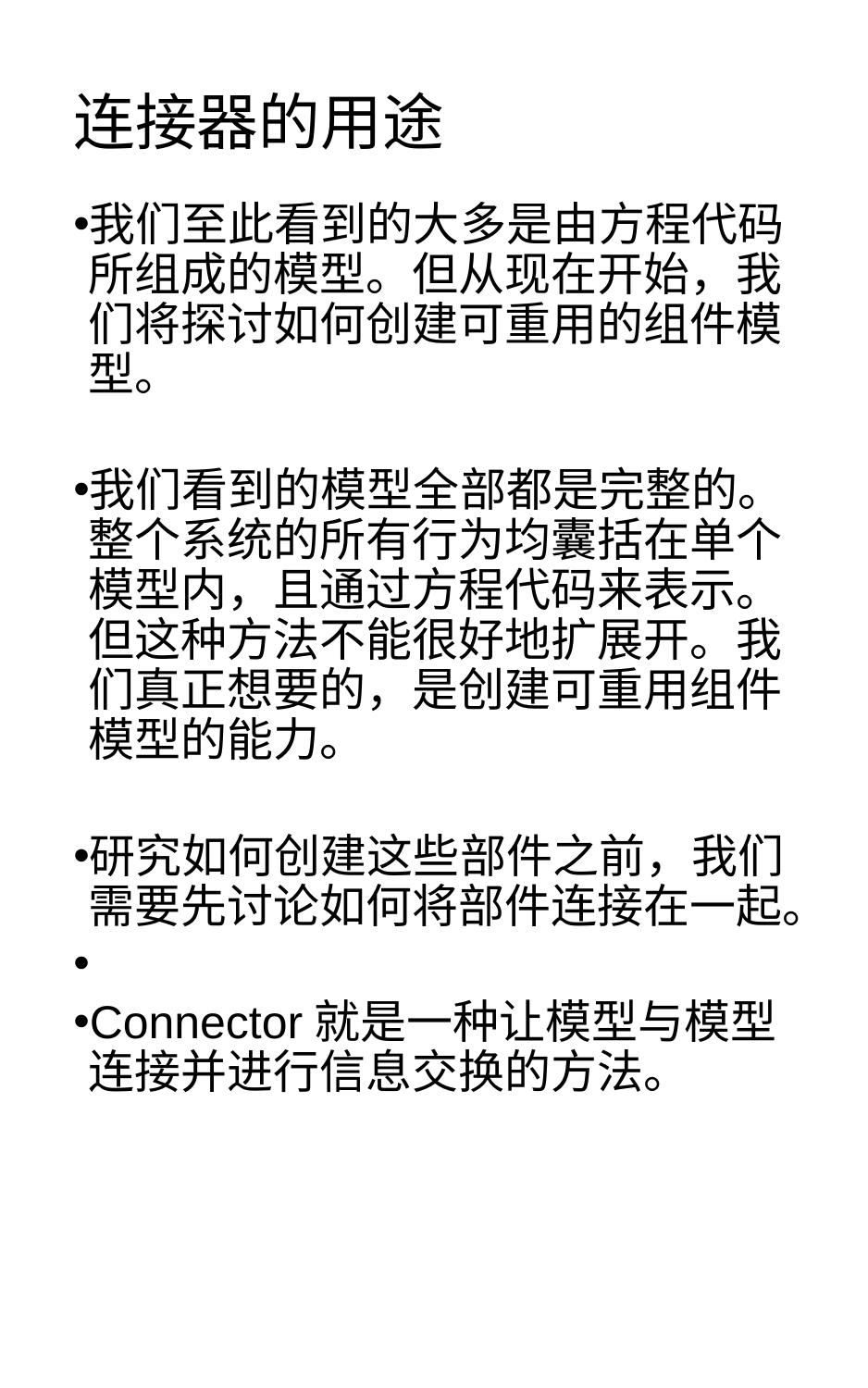

# 连接器的用途
我们至此看到的大多是由方程代码所组成的模型。但从现在开始，我们将探讨如何创建可重用的组件模型。

我们看到的模型全部都是完整的。整个系统的所有行为均囊括在单个模型内，且通过方程代码来表示。但这种方法不能很好地扩展开。我们真正想要的，是创建可重用组件模型的能力。

研究如何创建这些部件之前，我们需要先讨论如何将部件连接在一起。

Connector就是一种让模型与模型连接并进行信息交换的方法。